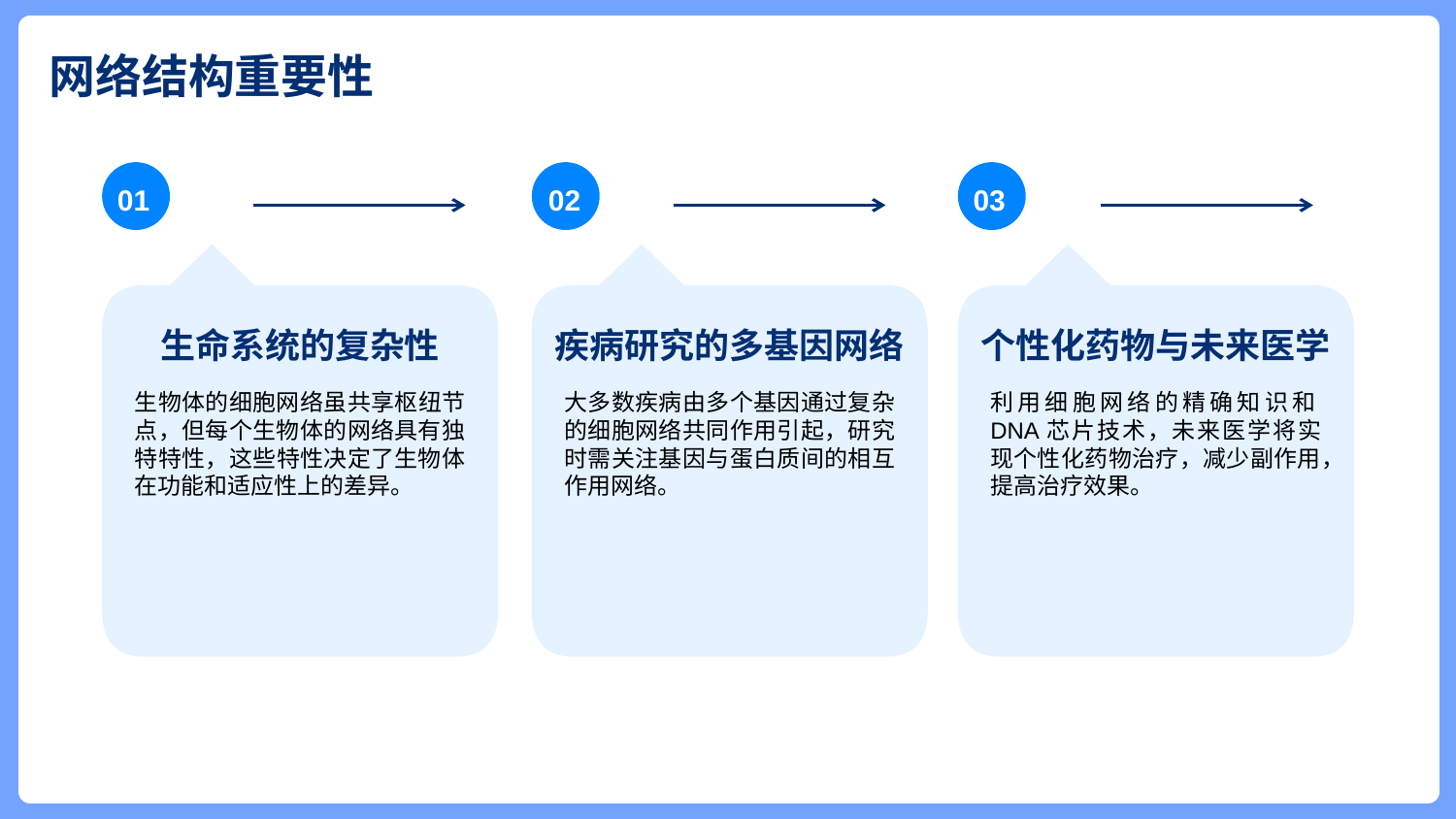

网络结构重要性

01
02
03

生命系统的复杂性
疾病研究的多基因网络
个性化药物与未来医学
生物体的细胞网络虽共享枢纽节点，但每个生物体的网络具有独特特性，这些特性决定了生物体在功能和适应性上的差异。
大多数疾病由多个基因通过复杂的细胞网络共同作用引起，研究时需关注基因与蛋白质间的相互作用网络。
利用细胞网络的精确知识和DNA芯片技术，未来医学将实现个性化药物治疗，减少副作用，提高治疗效果。